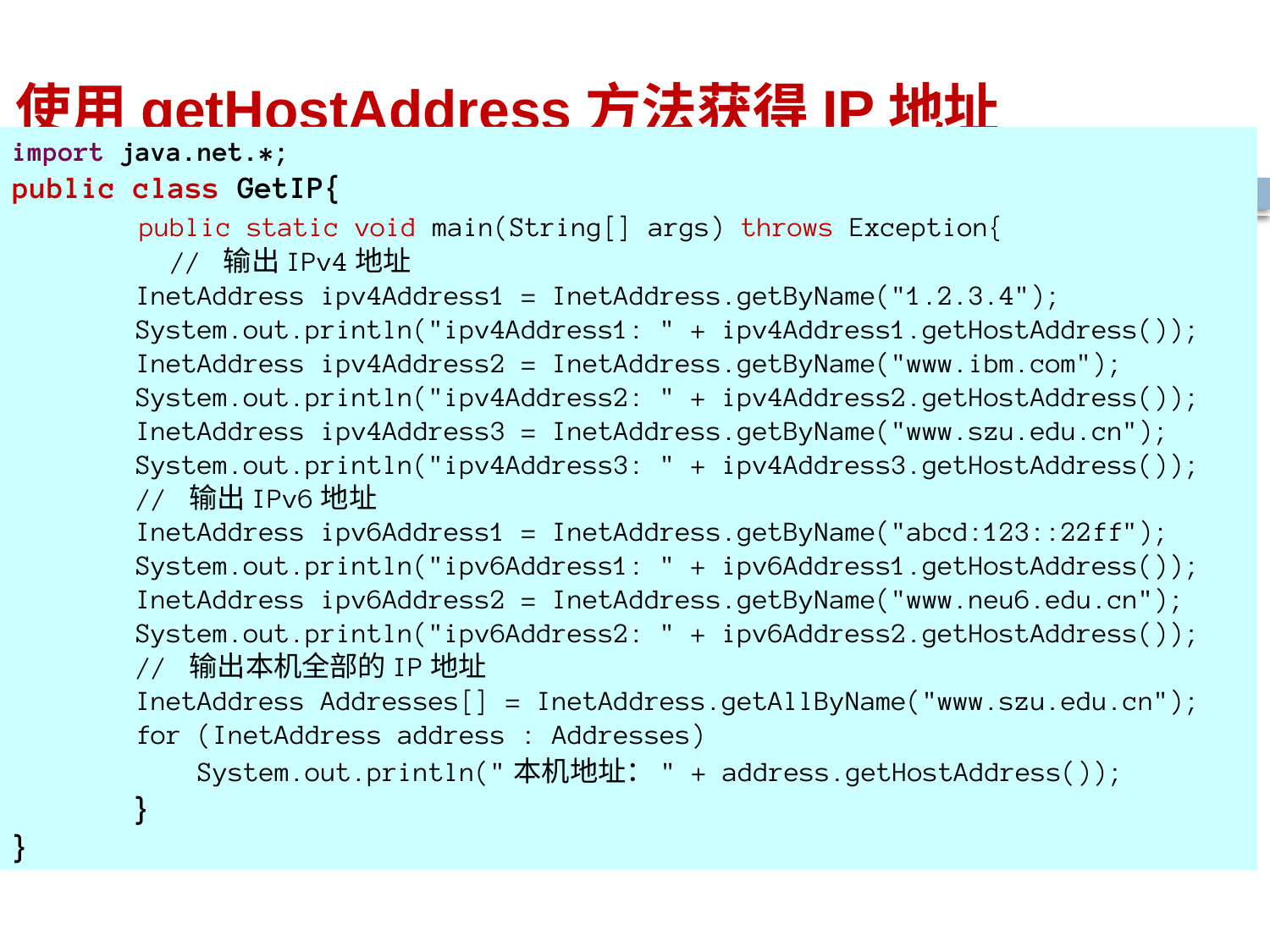

# 使用getHostAddress方法获得IP地址
import java.net.*;
public class GetIP{
	public static void main(String[] args) throws Exception{
	  // 输出IPv4地址
        InetAddress ipv4Address1 = InetAddress.getByName("1.2.3.4");
        System.out.println("ipv4Address1: " + ipv4Address1.getHostAddress());
        InetAddress ipv4Address2 = InetAddress.getByName("www.ibm.com");
        System.out.println("ipv4Address2: " + ipv4Address2.getHostAddress());
        InetAddress ipv4Address3 = InetAddress.getByName("www.szu.edu.cn");
        System.out.println("ipv4Address3: " + ipv4Address3.getHostAddress());
        // 输出IPv6地址
        InetAddress ipv6Address1 = InetAddress.getByName("abcd:123::22ff");
        System.out.println("ipv6Address1: " + ipv6Address1.getHostAddress());
        InetAddress ipv6Address2 = InetAddress.getByName("www.neu6.edu.cn");
        System.out.println("ipv6Address2: " + ipv6Address2.getHostAddress());
        // 输出本机全部的IP地址
        InetAddress Addresses[] = InetAddress.getAllByName("www.szu.edu.cn");
        for (InetAddress address : Addresses)
            System.out.println("本机地址：" + address.getHostAddress());
       }
}
这个方法用来得到主机的IP地址，这个IP地址可能是IPv4的地址，也可能是IPv6的地址。 方法定义：

下面的代码演示了如何利用getHostAddress得到IPv4和IPv6地址，以及如何得到本机的所有IP地址。
public String getHostAddress()